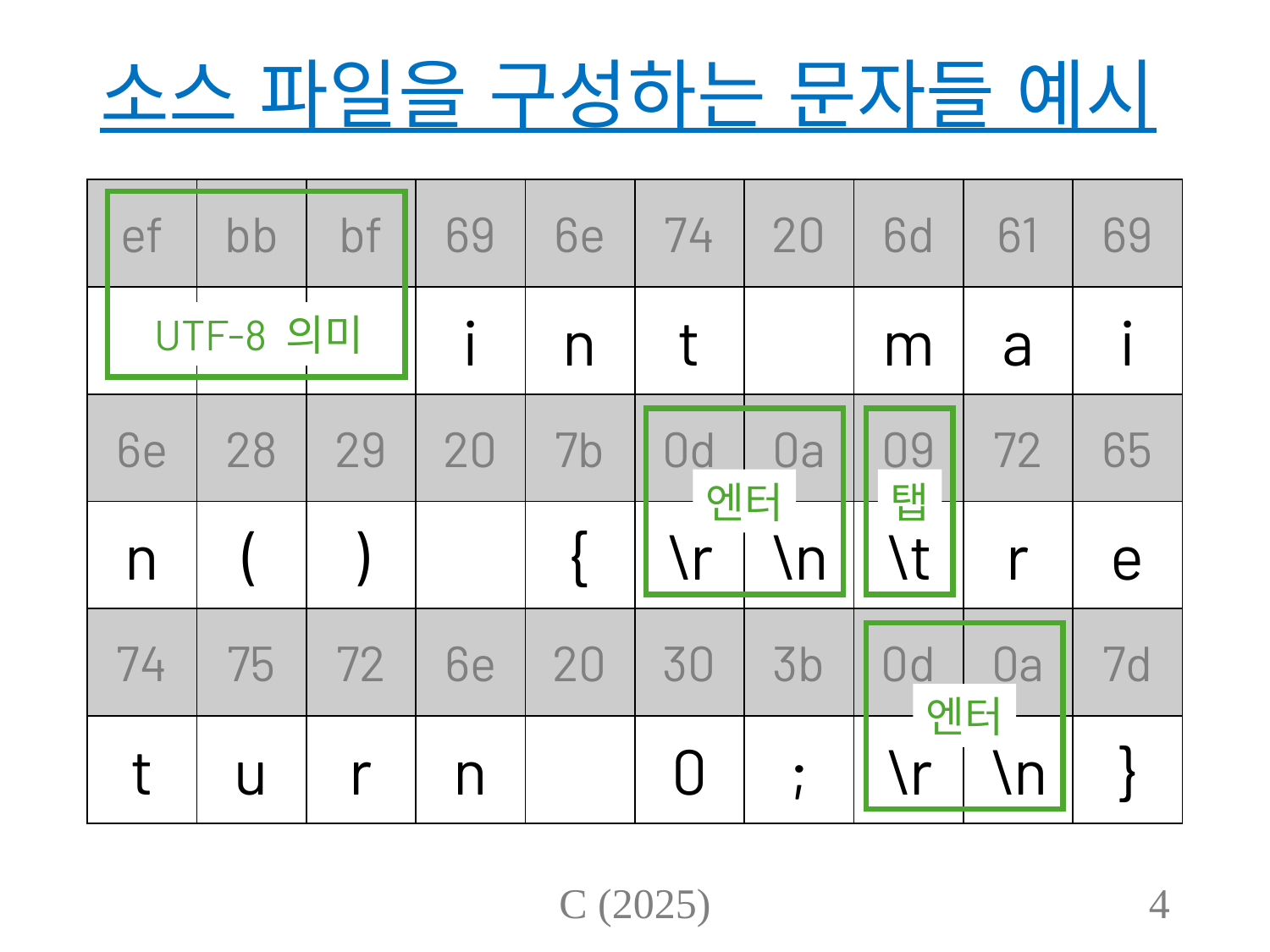

# 소스 파일을 구성하는 문자들 예시
| ef | bb | bf | 69 | 6e | 74 | 20 | 6d | 61 | 69 |
| --- | --- | --- | --- | --- | --- | --- | --- | --- | --- |
|  |  |  | i | n | t |  | m | a | i |
| 6e | 28 | 29 | 20 | 7b | 0d | 0a | 09 | 72 | 65 |
| n | ( | ) |  | { | \r | \n | \t | r | e |
| 74 | 75 | 72 | 6e | 20 | 30 | 3b | 0d | 0a | 7d |
| t | u | r | n |  | 0 | ; | \r | \n | } |

UTF-8 의미

엔터
탭

엔터
C (2025)
4